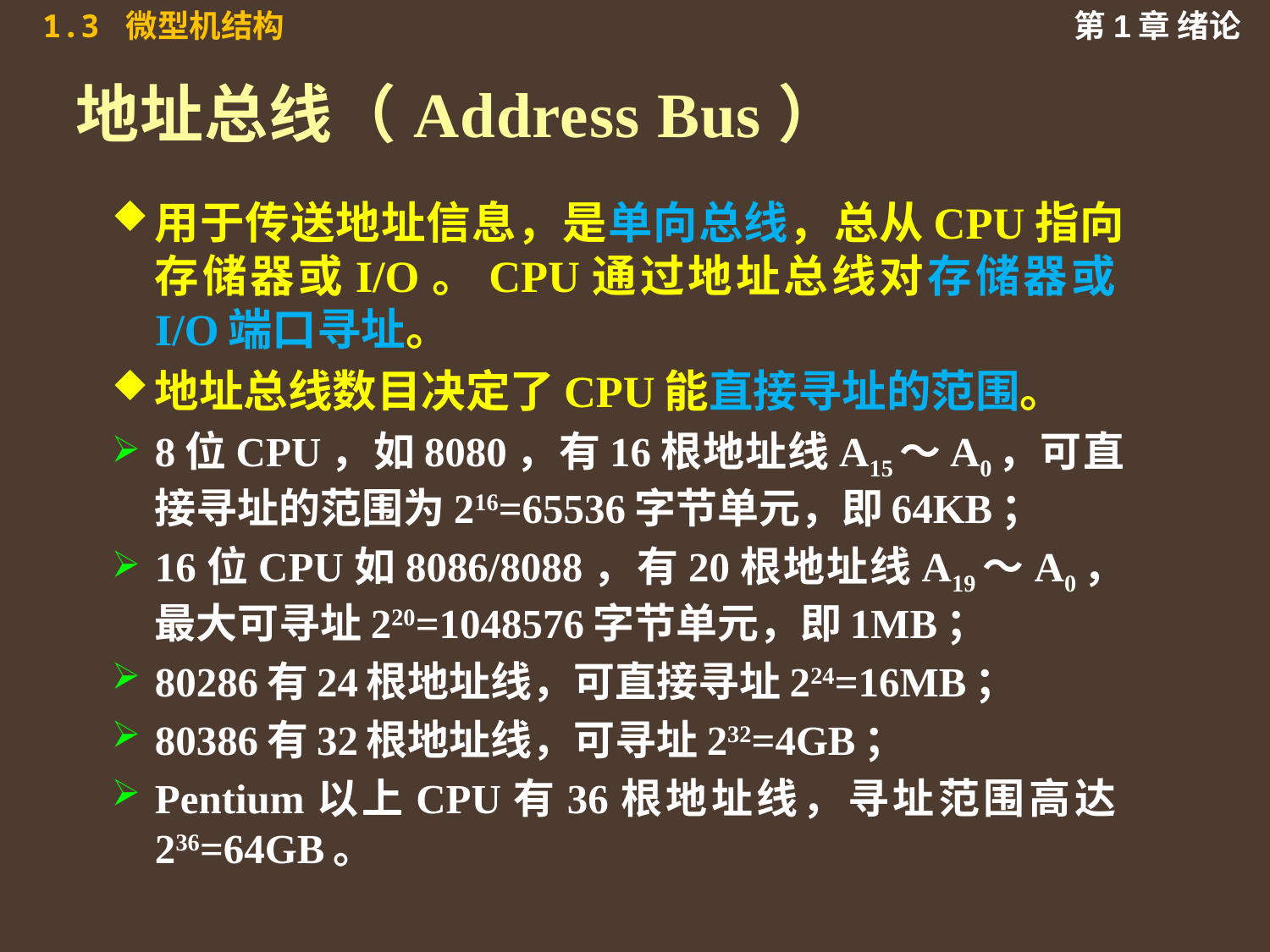

# 地址总线（Address Bus）
用于传送地址信息，是单向总线，总从CPU指向存储器或I/O。CPU通过地址总线对存储器或I/O端口寻址。
地址总线数目决定了CPU能直接寻址的范围。
8位CPU，如8080，有16根地址线A15～A0，可直接寻址的范围为216=65536字节单元，即64KB；
16位CPU如8086/8088，有20根地址线A19～A0，最大可寻址220=1048576字节单元，即1MB；
80286有24根地址线，可直接寻址224=16MB；
80386有32根地址线，可寻址232=4GB；
Pentium以上CPU有36根地址线，寻址范围高达236=64GB。